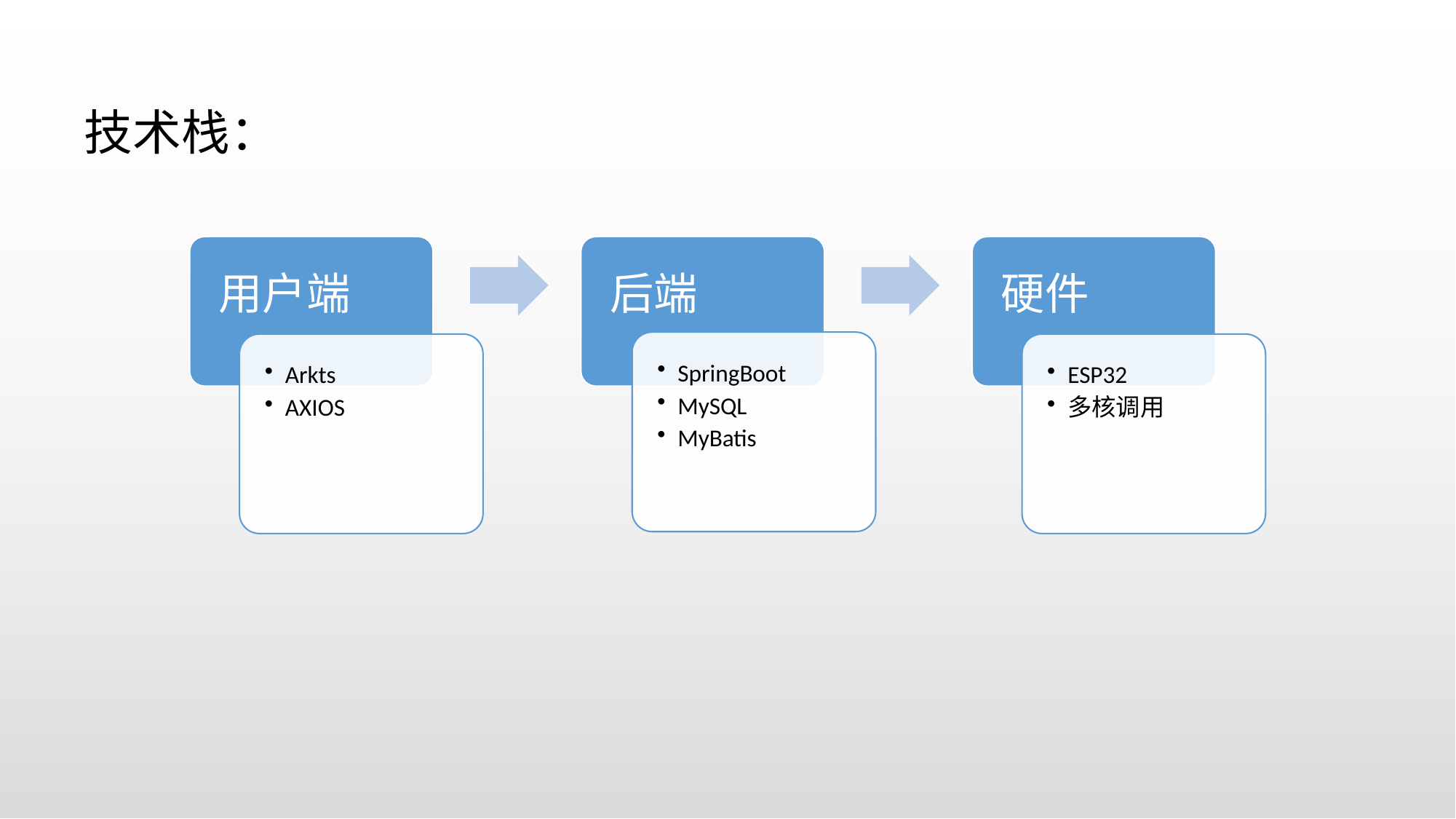

技术栈：
用户端
Arkts
AXIOS

后端
SpringBoot
MySQL
MyBatis

硬件
ESP32
多核调用

技术栈：